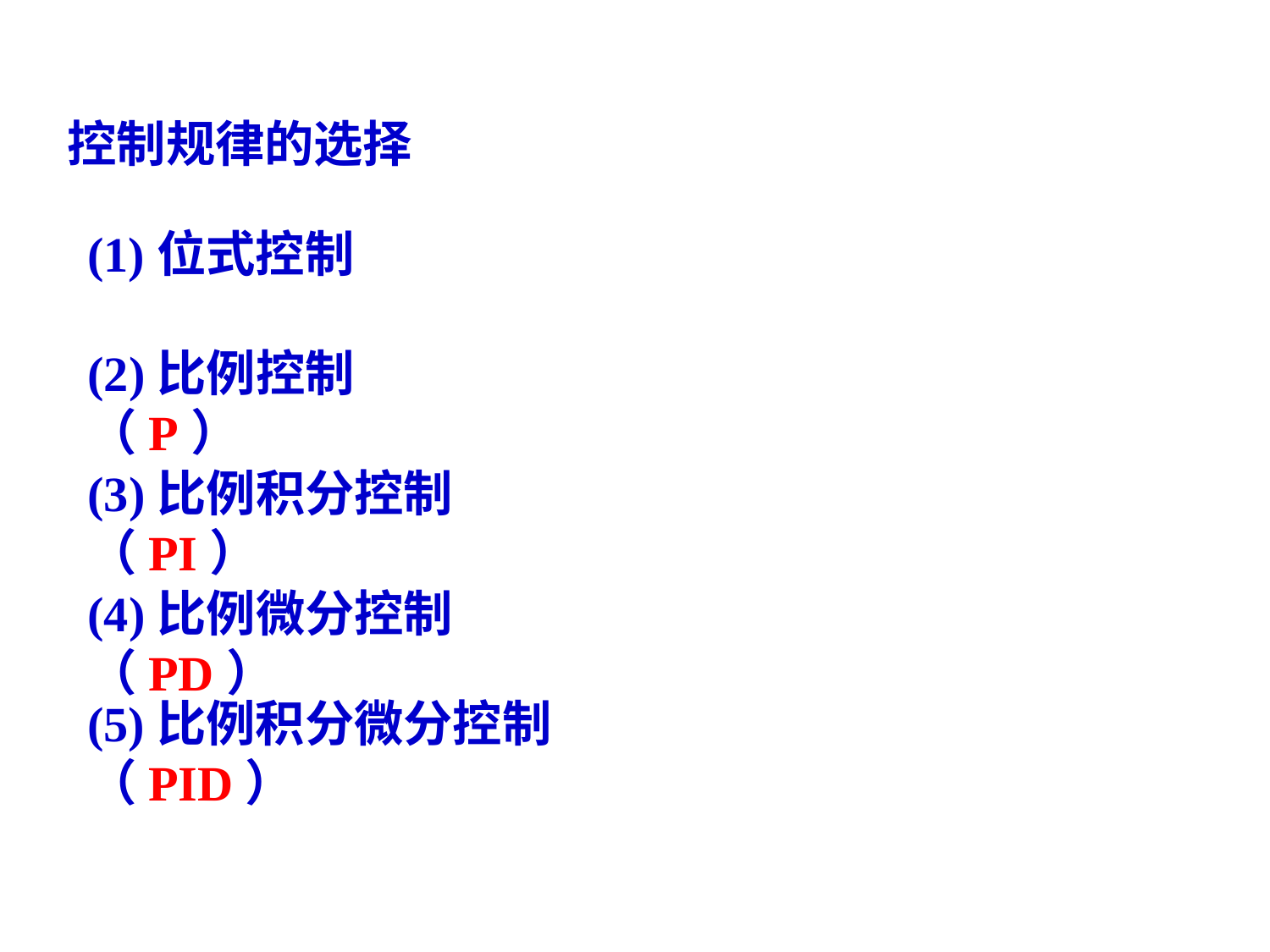

控制规律的选择
(1)位式控制
(2)比例控制（P）
(3)比例积分控制（PI）
(4)比例微分控制（PD）
(5)比例积分微分控制（PID）